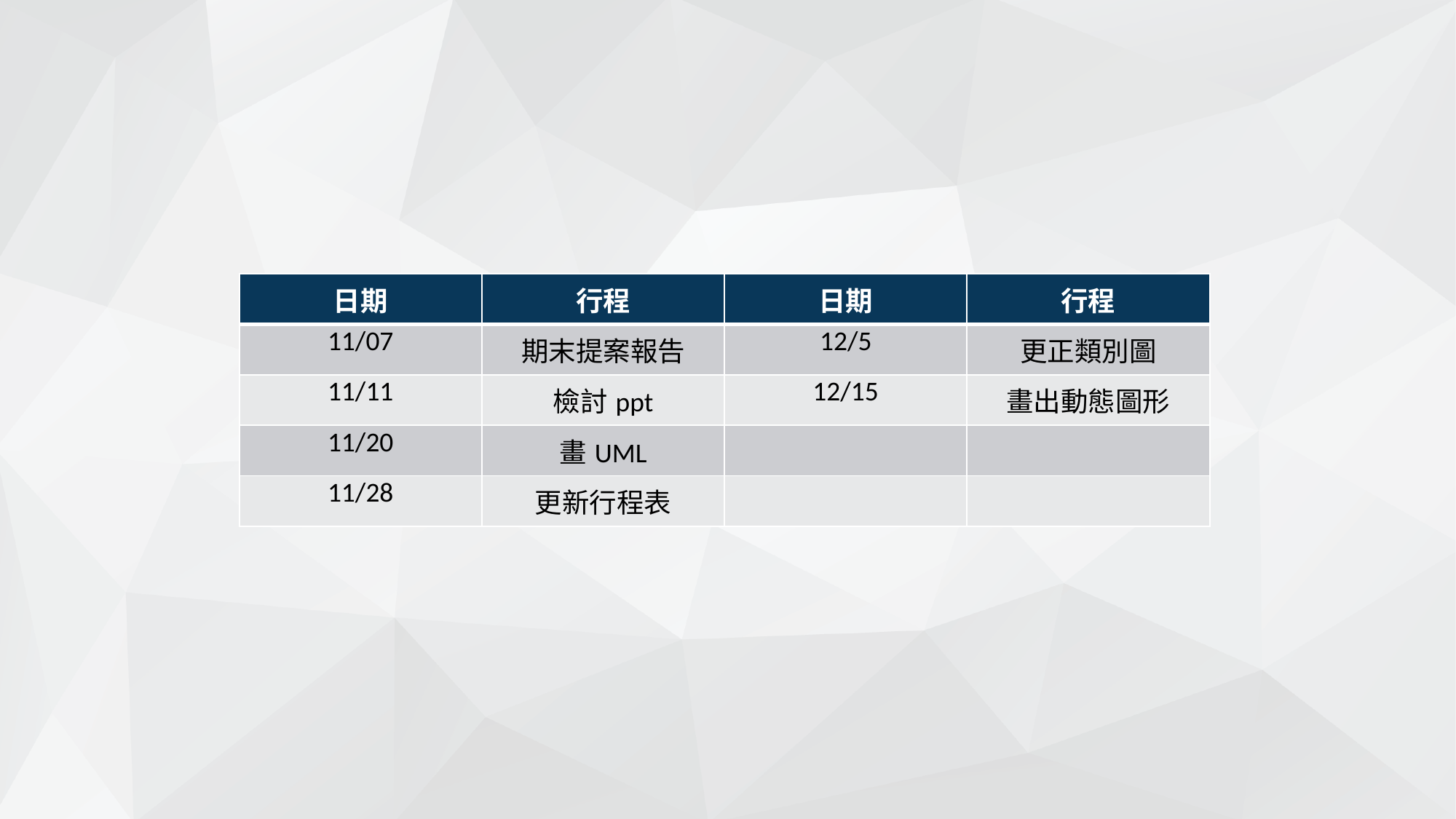

| 日期 | 行程 | 日期 | 行程 |
| --- | --- | --- | --- |
| 11/07 | 期末提案報告 | 12/5 | 更正類別圖 |
| 11/11 | 檢討ppt | 12/15 | 畫出動態圖形 |
| 11/20 | 畫UML |  |  |
| 11/28 | 更新行程表 |  |  |